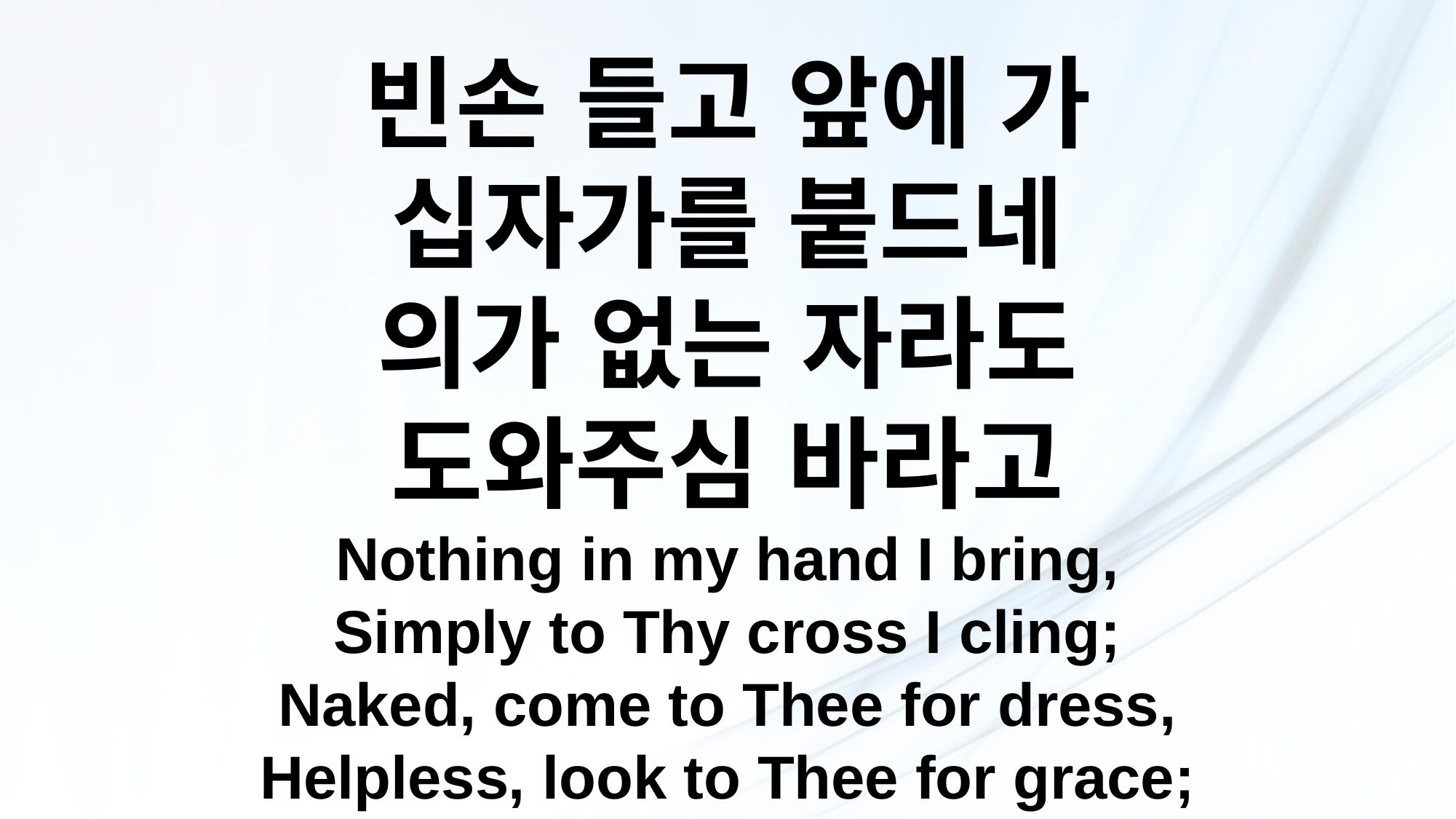

빈손 들고 앞에 가
십자가를 붙드네
의가 없는 자라도
도와주심 바라고
Nothing in my hand I bring,
Simply to Thy cross I cling;
Naked, come to Thee for dress,
Helpless, look to Thee for grace;